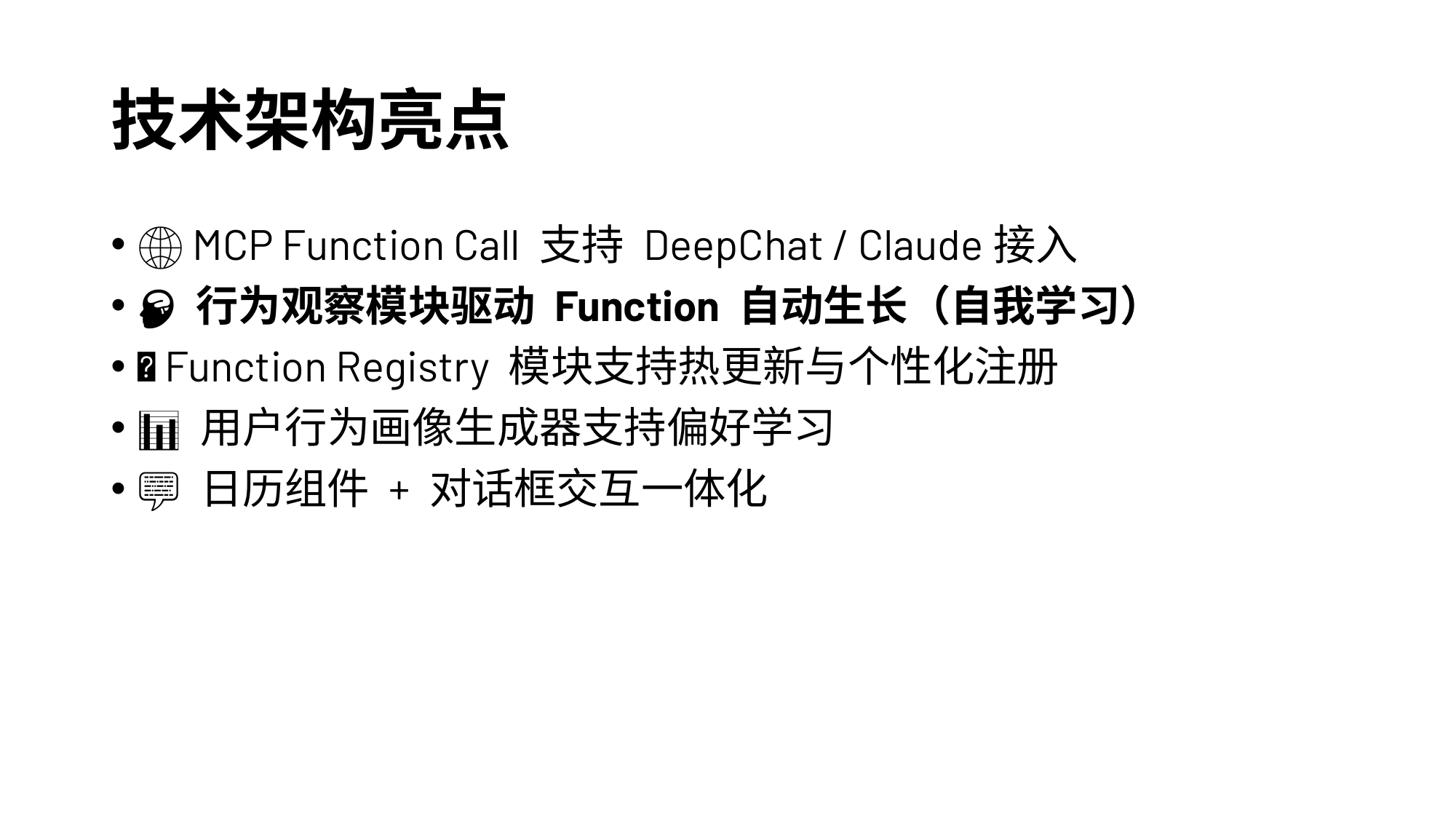

# 技术架构亮点
🌐 MCP Function Call 支持 DeepChat / Claude接入
🧠 行为观察模块驱动 Function 自动生长（自我学习）
🧩 Function Registry 模块支持热更新与个性化注册
📊 用户行为画像生成器支持偏好学习
💬 日历组件 + 对话框交互一体化